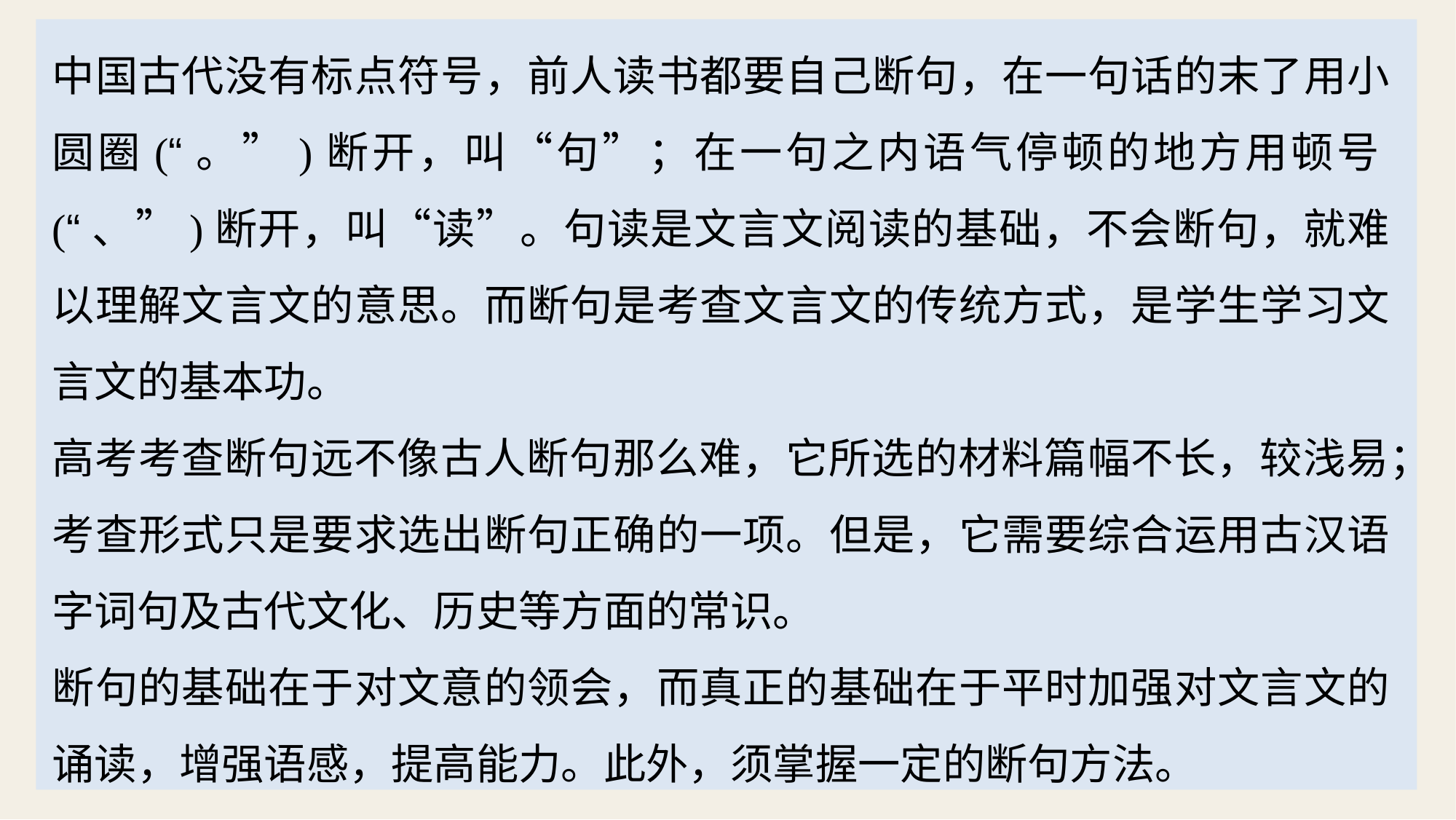

中国古代没有标点符号，前人读书都要自己断句，在一句话的末了用小圆圈(“。”)断开，叫“句”；在一句之内语气停顿的地方用顿号(“、”)断开，叫“读”。句读是文言文阅读的基础，不会断句，就难以理解文言文的意思。而断句是考查文言文的传统方式，是学生学习文言文的基本功。
高考考查断句远不像古人断句那么难，它所选的材料篇幅不长，较浅易；考查形式只是要求选出断句正确的一项。但是，它需要综合运用古汉语字词句及古代文化、历史等方面的常识。
断句的基础在于对文意的领会，而真正的基础在于平时加强对文言文的诵读，增强语感，提高能力。此外，须掌握一定的断句方法。